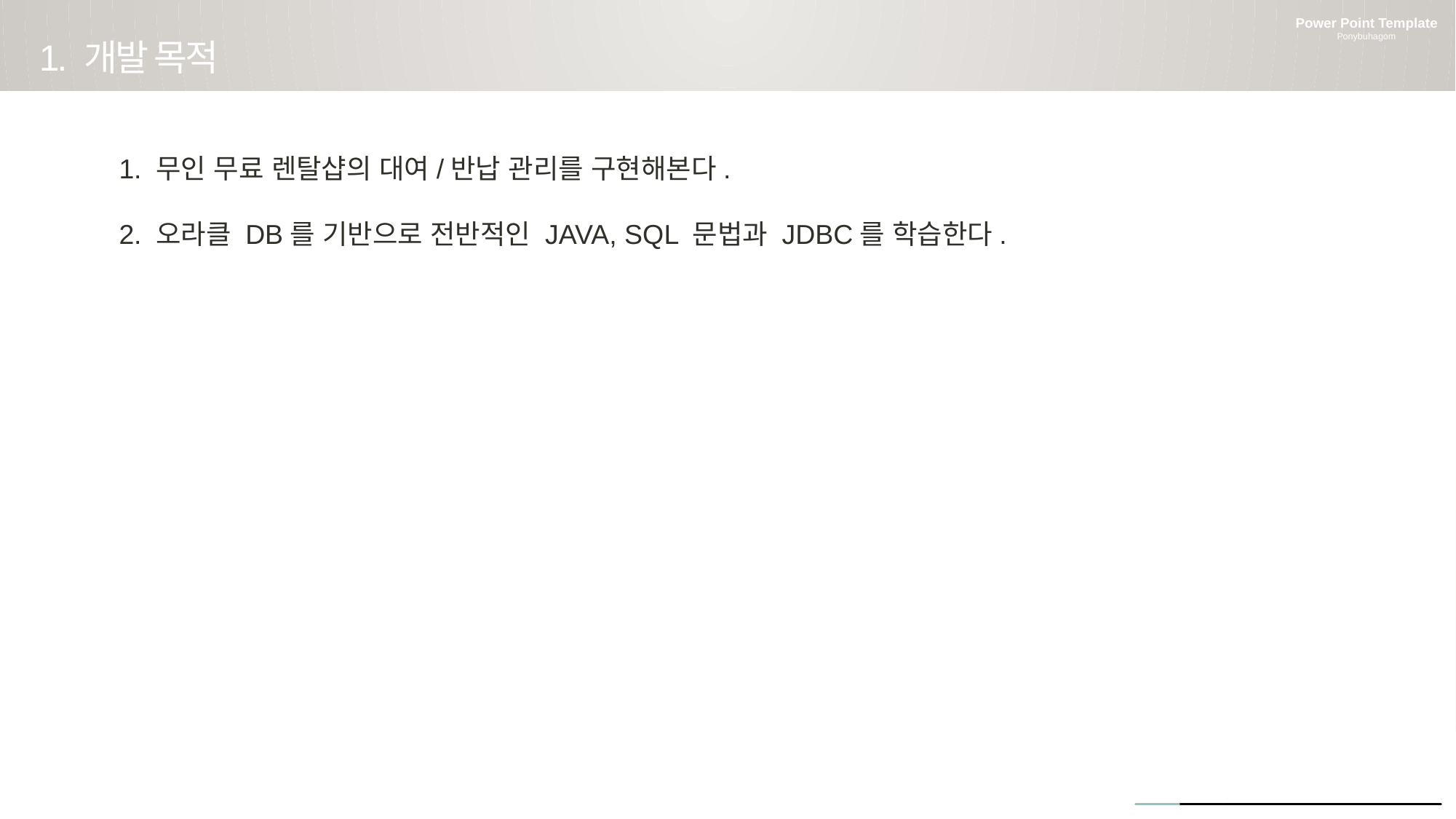

Power Point Template
Ponybuhagom
1. 개발 목적
1. 무인 무료 렌탈샵의 대여/반납 관리를 구현해본다.

2. 오라클 DB를 기반으로 전반적인 JAVA, SQL 문법과 JDBC를 학습한다.